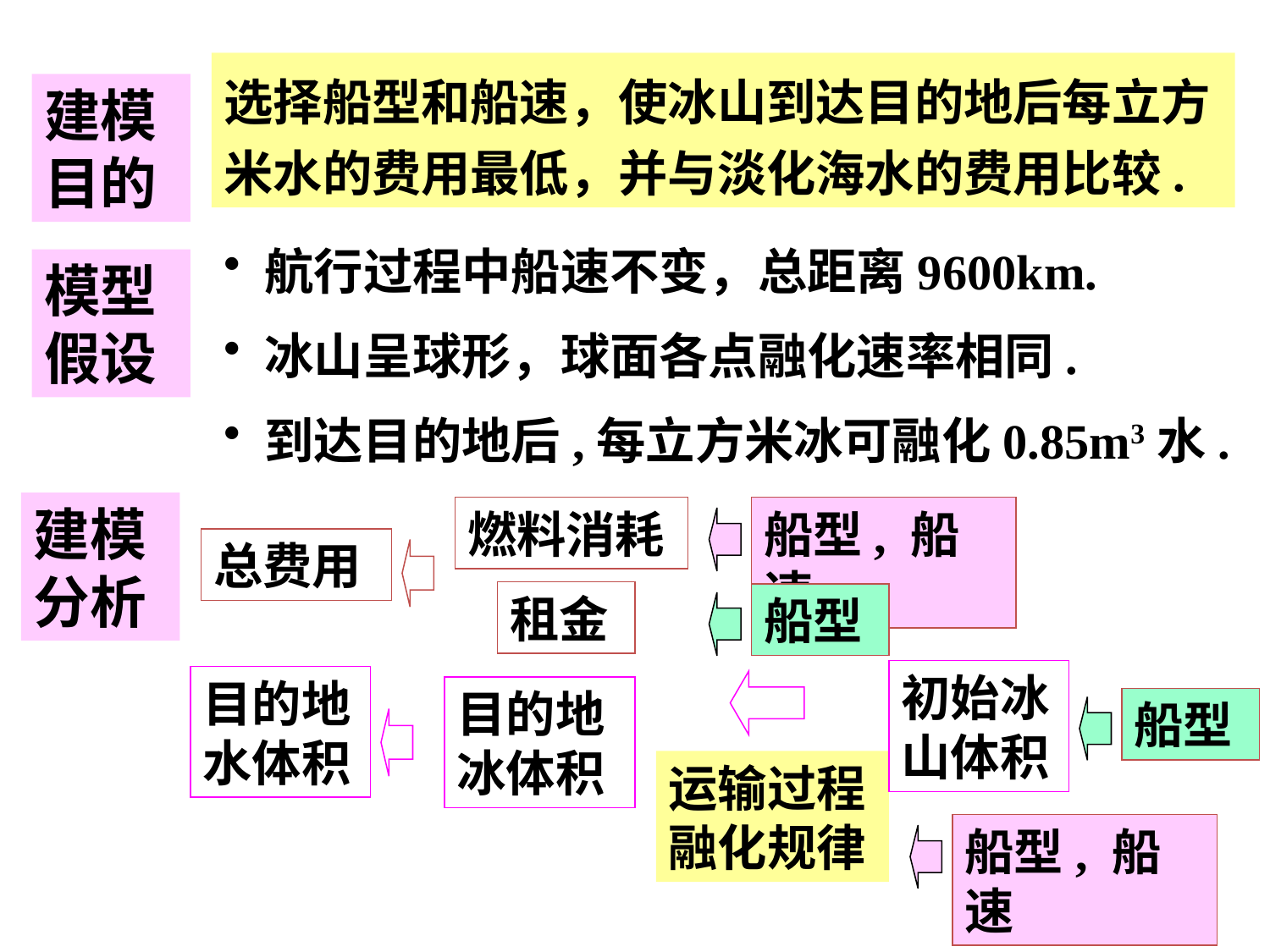

选择船型和船速，使冰山到达目的地后每立方米水的费用最低，并与淡化海水的费用比较.
建模目的
 航行过程中船速不变，总距离9600km.
模型假设
 冰山呈球形，球面各点融化速率相同.
 到达目的地后,每立方米冰可融化0.85m3水.
建模分析
燃料消耗

租金
船型, 船速

总费用
船型

初始冰山体积

目的地水体积
目的地冰体积

船型

运输过程融化规律
船型, 船速